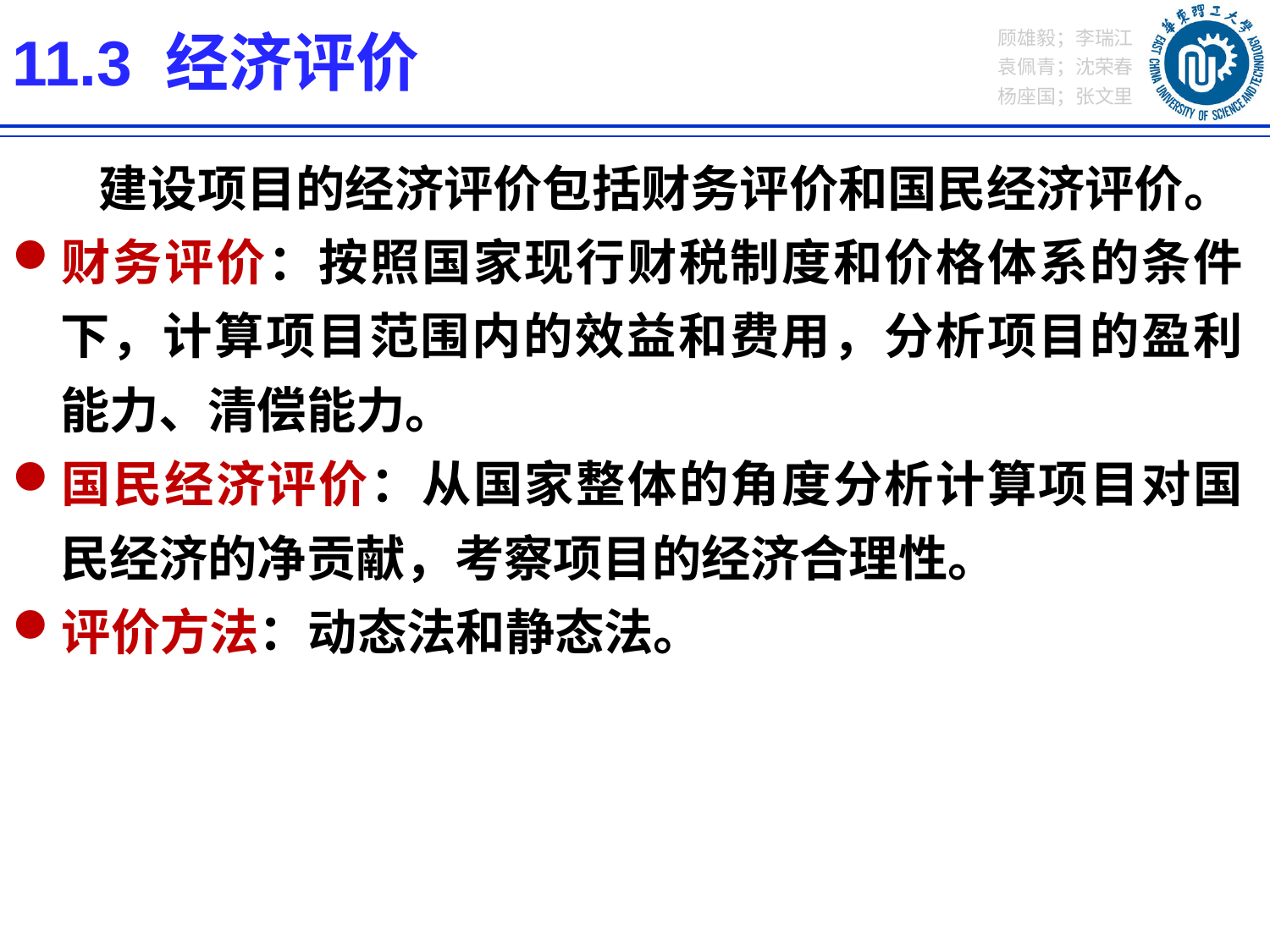

11.3 经济评价
        建设项目的经济评价包括财务评价和国民经济评价。
财务评价：按照国家现行财税制度和价格体系的条件下，计算项目范围内的效益和费用，分析项目的盈利能力、清偿能力。
国民经济评价：从国家整体的角度分析计算项目对国民经济的净贡献，考察项目的经济合理性。
评价方法：动态法和静态法。